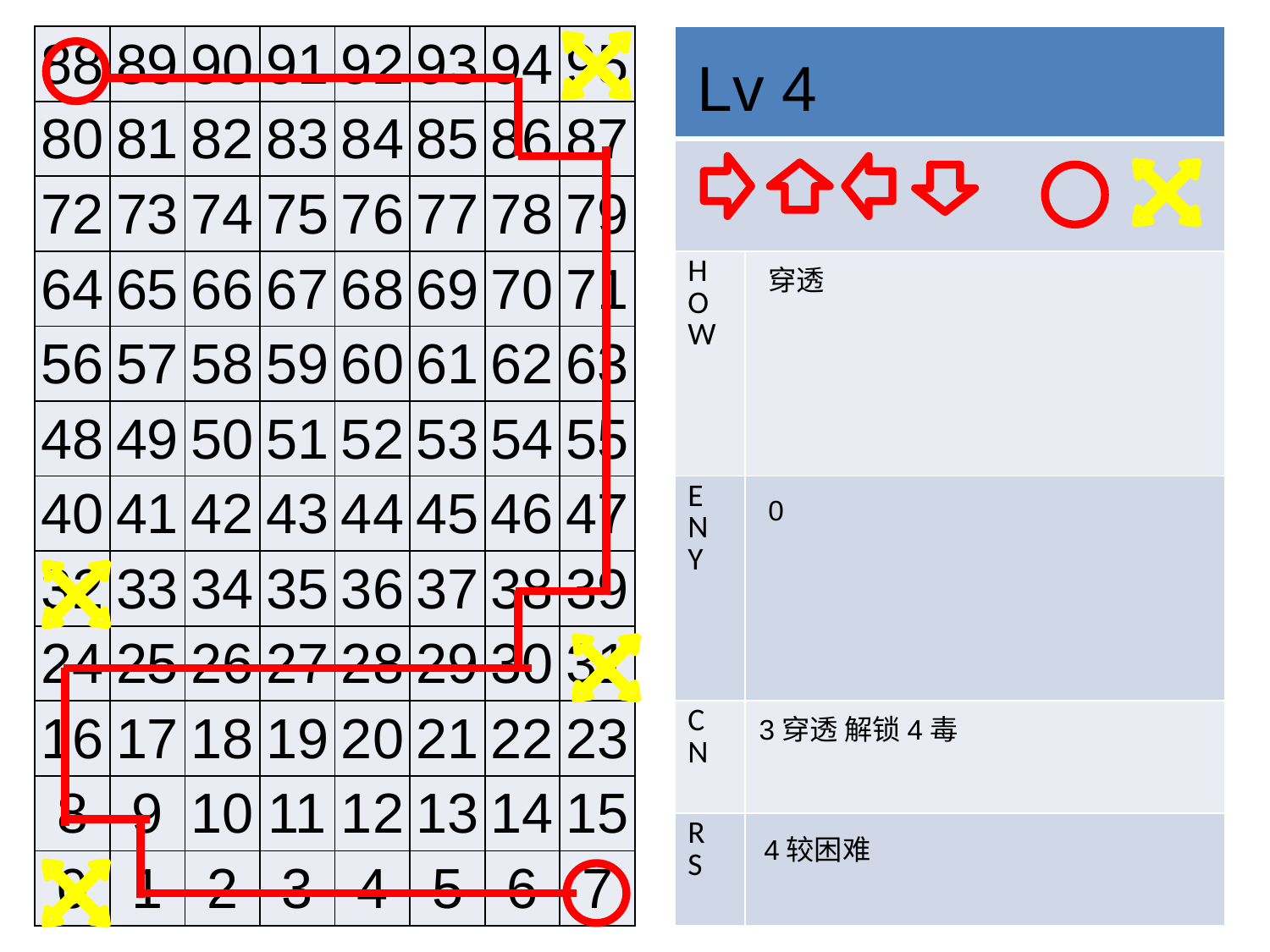

Lv 4

穿透
0

3穿透 解锁4毒
4较困难